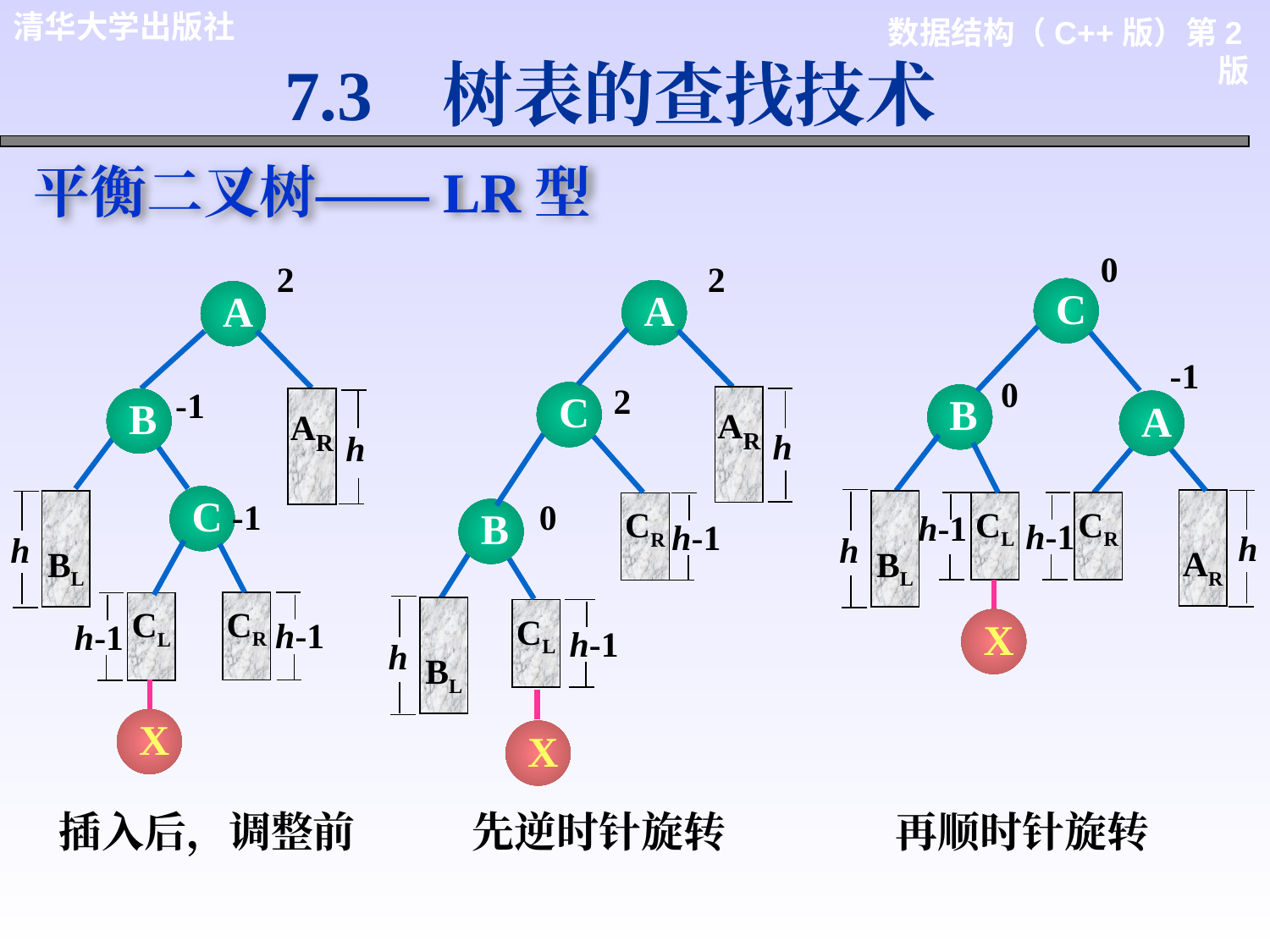

7.3   树表的查找技术
平衡二叉树——LR型
0
-1
0
C

B
A

AR

BL
CL
CR
h-1
h-1
h
h
X
2
A

-1
B
AR
h

C

BL
h

CR
CL
h-1
h-1
X
2
A

C
AR
h

CR
B
h-1

BL
CL
h-1
h
X
2
0
-1
插入后，调整前           先逆时针旋转                再顺时针旋转